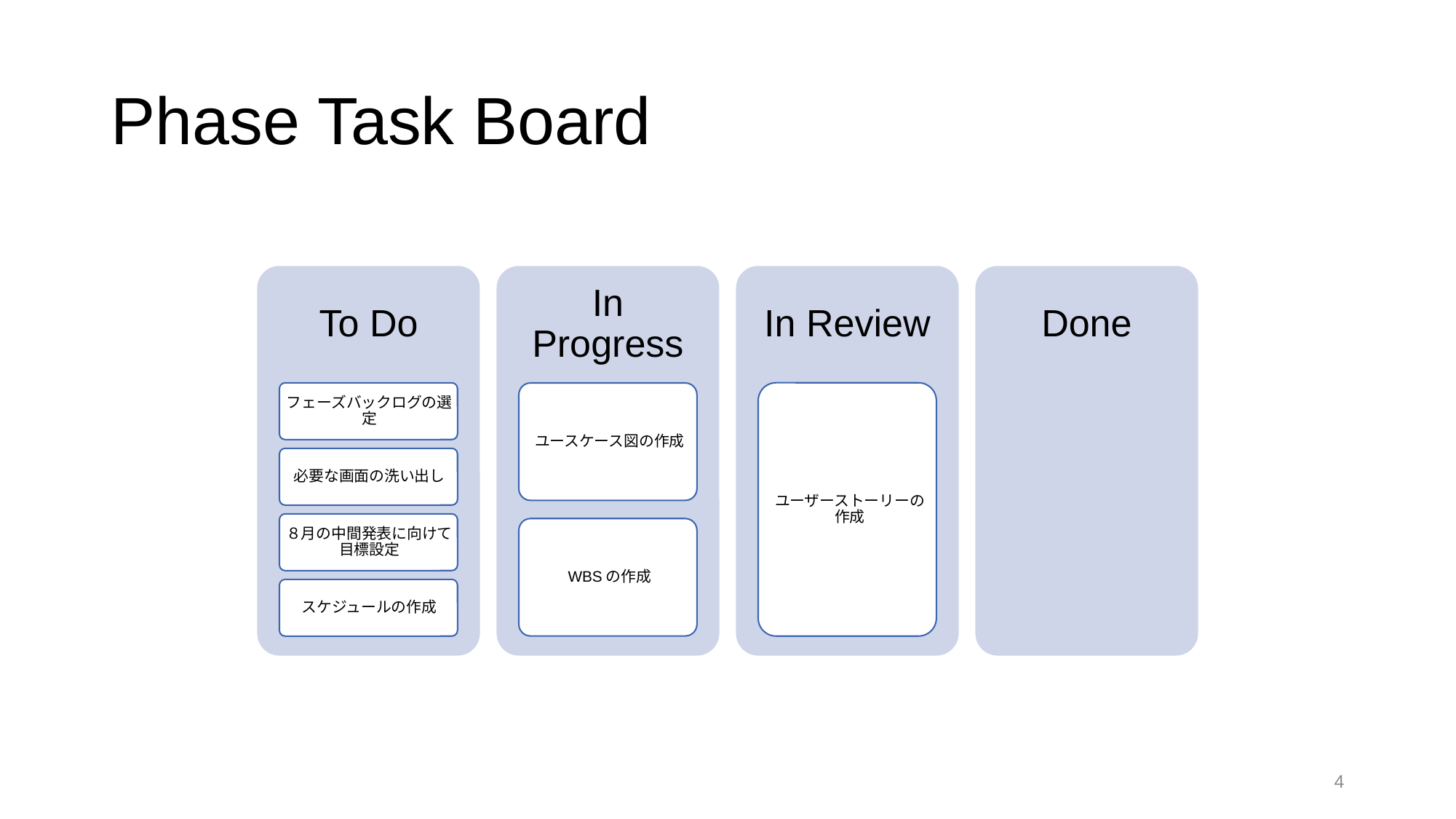

# Phase Task Board
To Do
フェーズバックログの選定
必要な画面の洗い出し
８月の中間発表に向けて目標設定
スケジュールの作成
In Progress
ユースケース図の作成
WBSの作成
In Review
ユーザーストーリーの作成
Done
4